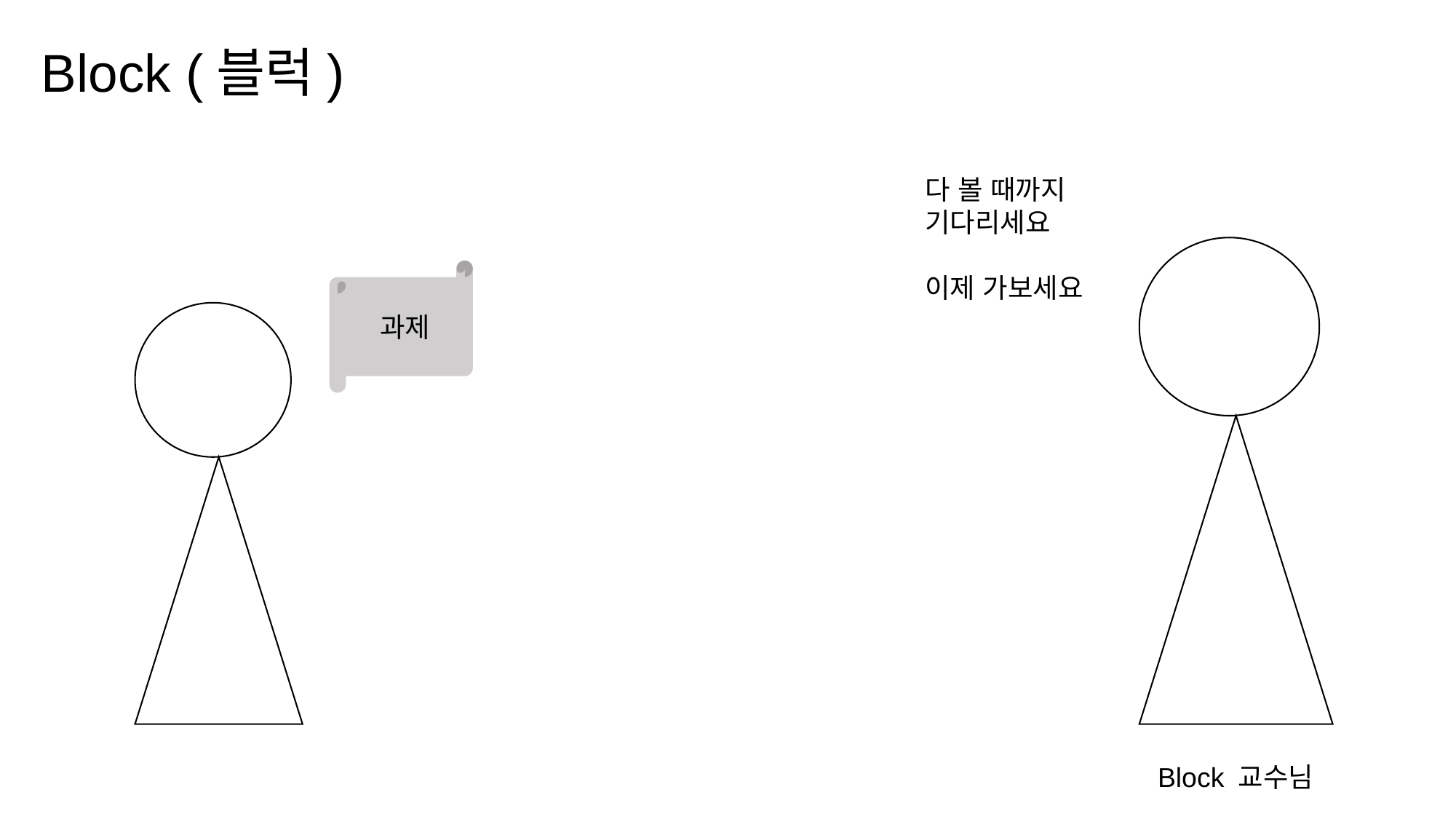

Block (블럭)
다 볼 때까지 기다리세요

이제 가보세요

과제

Block 교수님